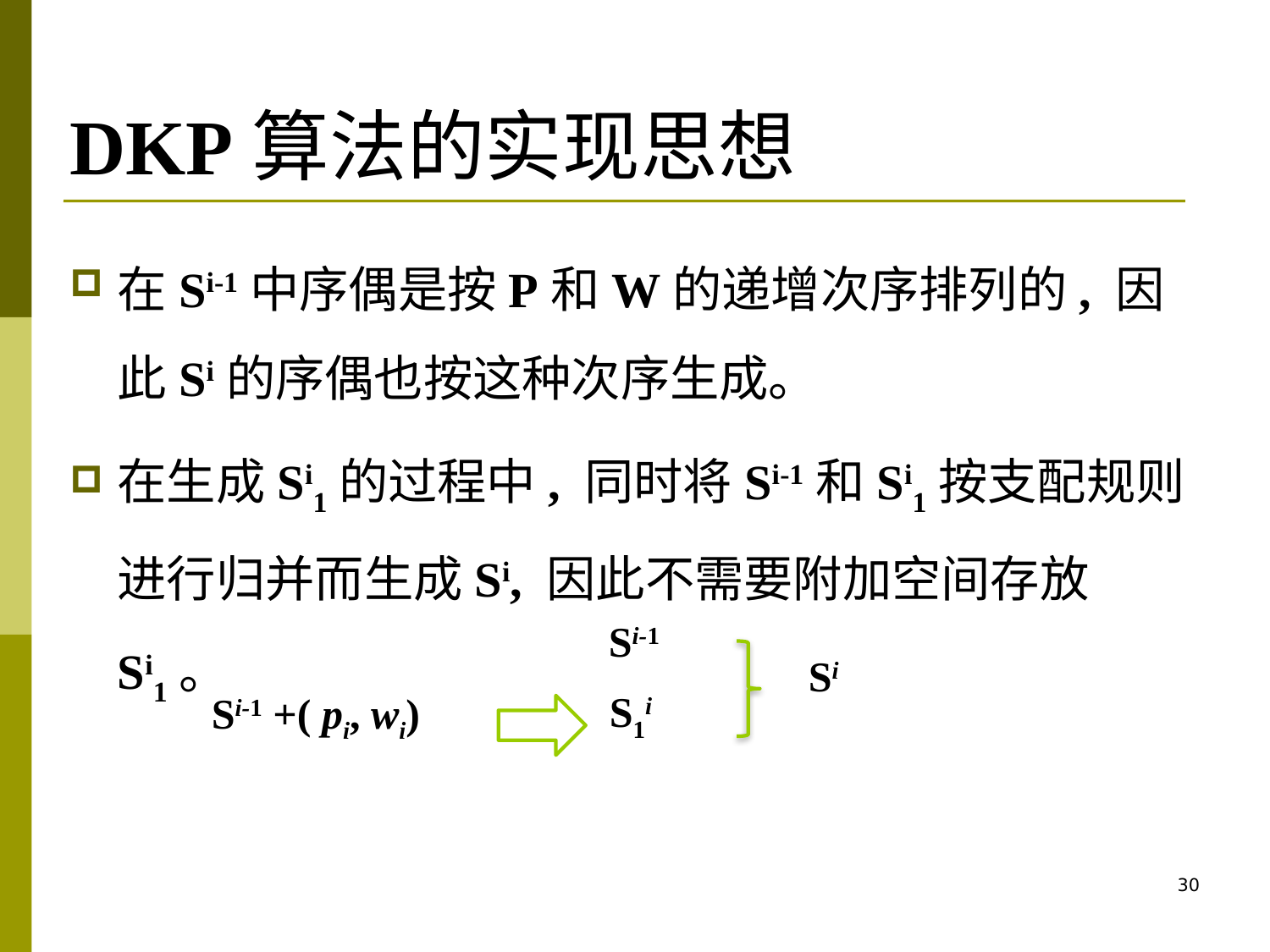

# DKP算法的实现思想
在Si-1中序偶是按P和W的递增次序排列的, 因此Si的序偶也按这种次序生成。
在生成Si1的过程中, 同时将Si-1和Si1按支配规则进行归并而生成Si, 因此不需要附加空间存放Si1。
Si-1

 Si
 S1i
Si-1 +( pi, wi)

30